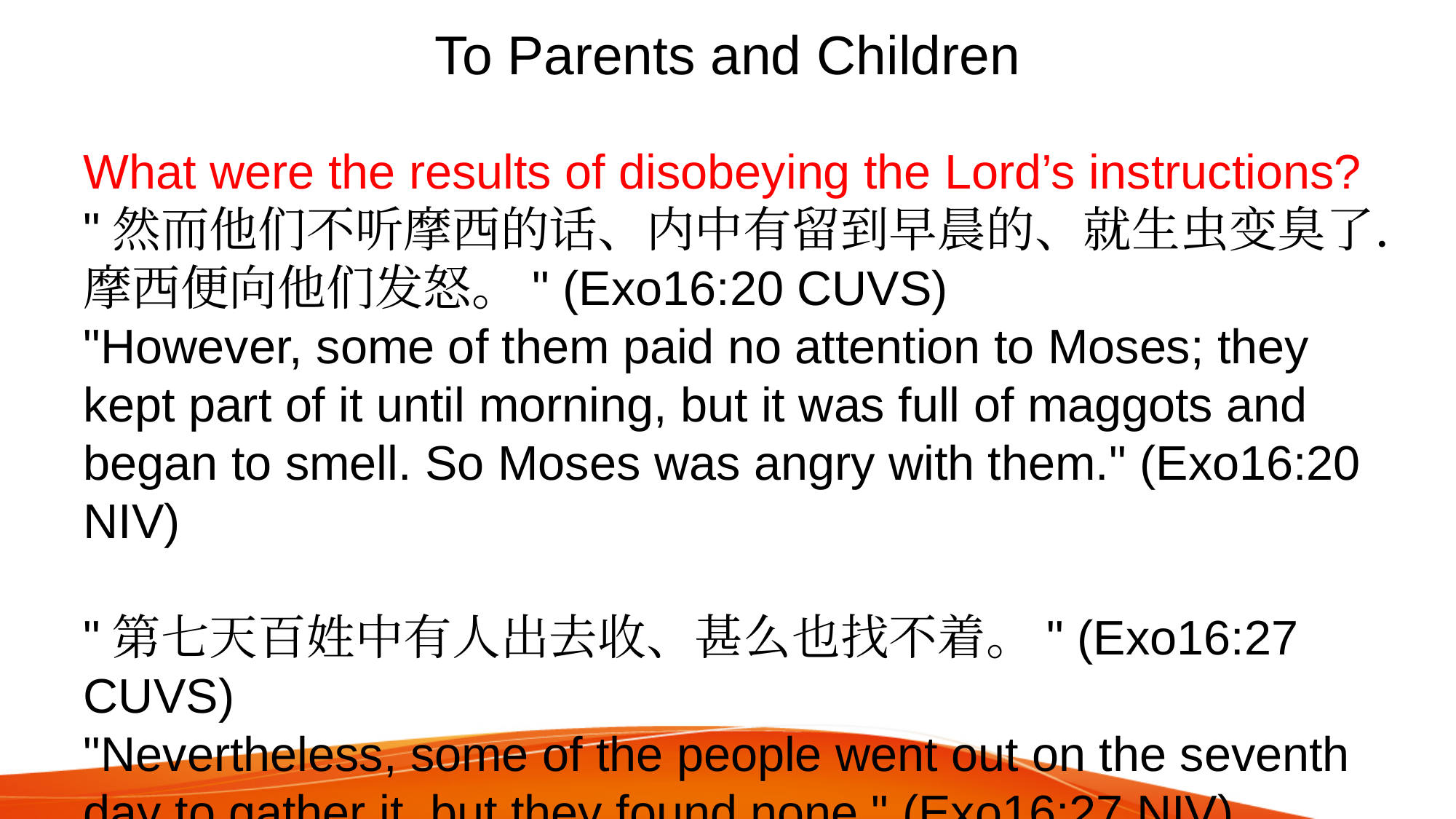

# To Parents and Children
What were the results of disobeying the Lord’s instructions?
"然而他们不听摩西的话、内中有留到早晨的、就生虫变臭了．摩西便向他们发怒。" (Exo16:20 CUVS)
"However, some of them paid no attention to Moses; they kept part of it until morning, but it was full of maggots and began to smell. So Moses was angry with them." (Exo16:20 NIV)

"第七天百姓中有人出去收、甚么也找不着。" (Exo16:27 CUVS)
"Nevertheless, some of the people went out on the seventh day to gather it, but they found none." (Exo16:27 NIV)